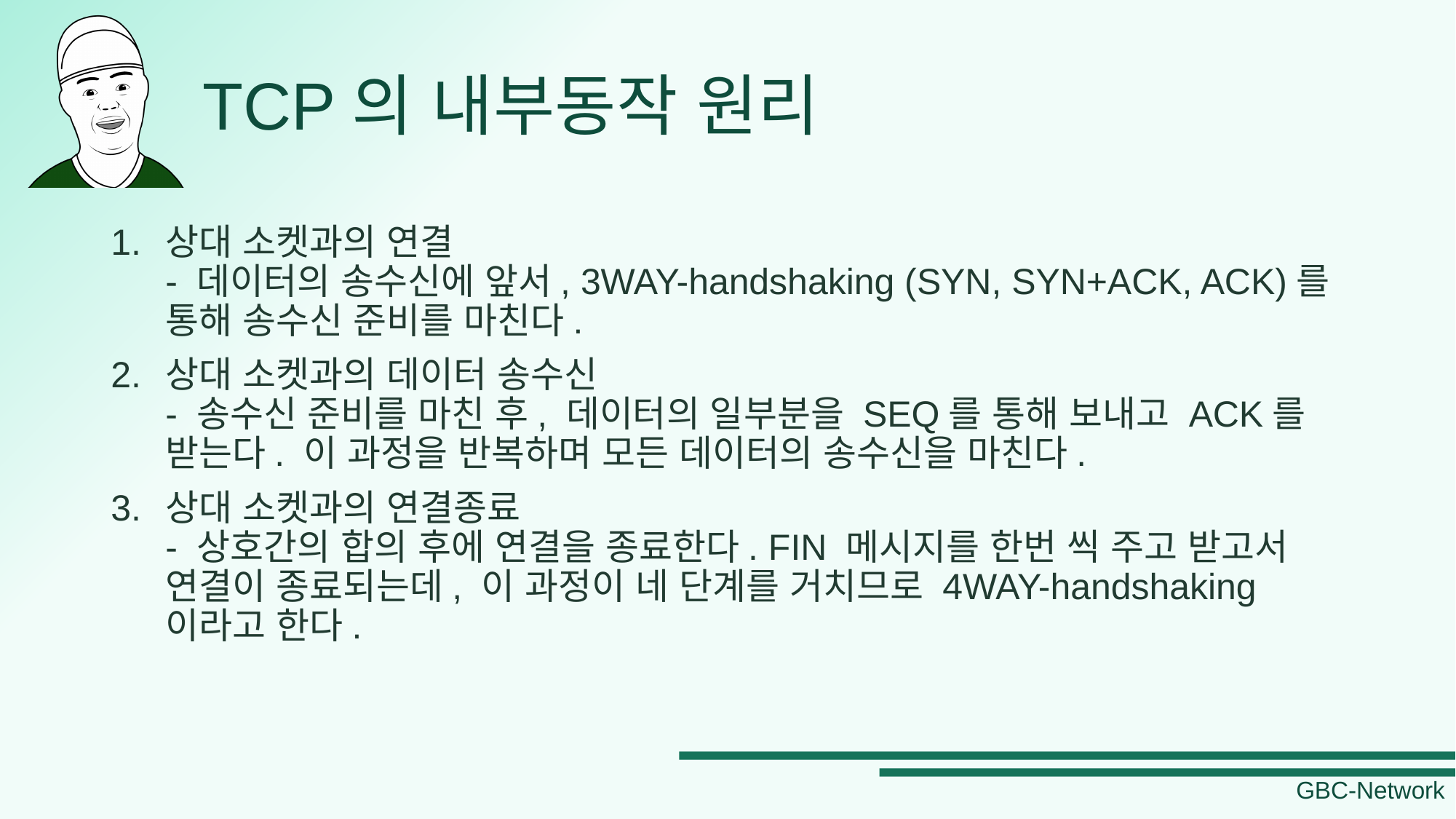

# TCP의 내부동작 원리
상대 소켓과의 연결
- 데이터의 송수신에 앞서, 3WAY-handshaking (SYN, SYN+ACK, ACK)를 통해 송수신 준비를 마친다.
상대 소켓과의 데이터 송수신
- 송수신 준비를 마친 후, 데이터의 일부분을 SEQ를 통해 보내고 ACK를 받는다. 이 과정을 반복하며 모든 데이터의 송수신을 마친다.
상대 소켓과의 연결종료
- 상호간의 합의 후에 연결을 종료한다. FIN 메시지를 한번 씩 주고 받고서 연결이 종료되는데, 이 과정이 네 단계를 거치므로 4WAY-handshaking이라고 한다.